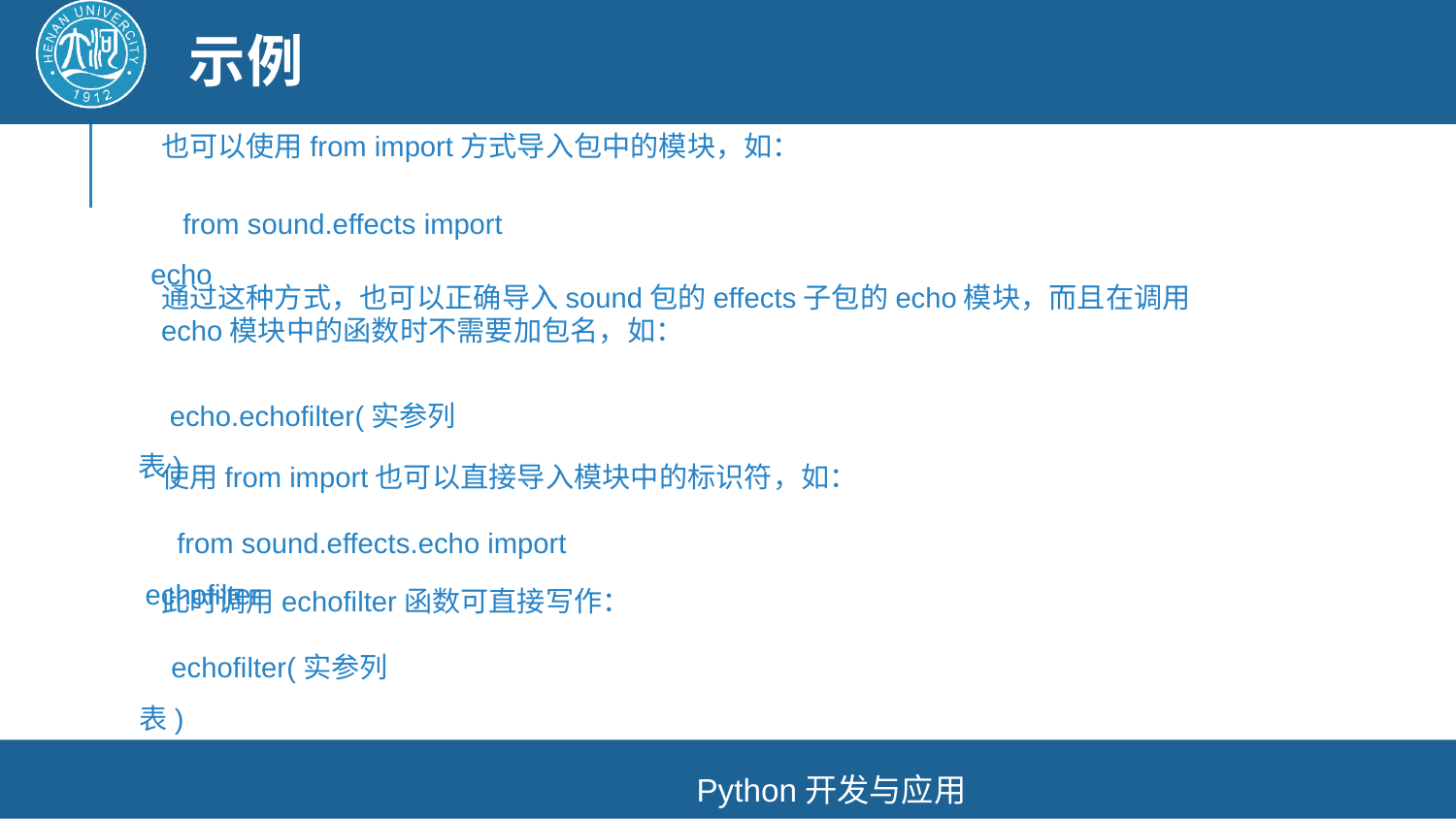

# 示例
也可以使用from import方式导入包中的模块，如：
from sound.effects import echo
通过这种方式，也可以正确导入sound包的effects子包的echo模块，而且在调用echo模块中的函数时不需要加包名，如：
echo.echofilter(实参列表)
使用from import也可以直接导入模块中的标识符，如：
from sound.effects.echo import echofilter
此时调用echofilter函数可直接写作：
echofilter(实参列表)

Python开发与应用
55